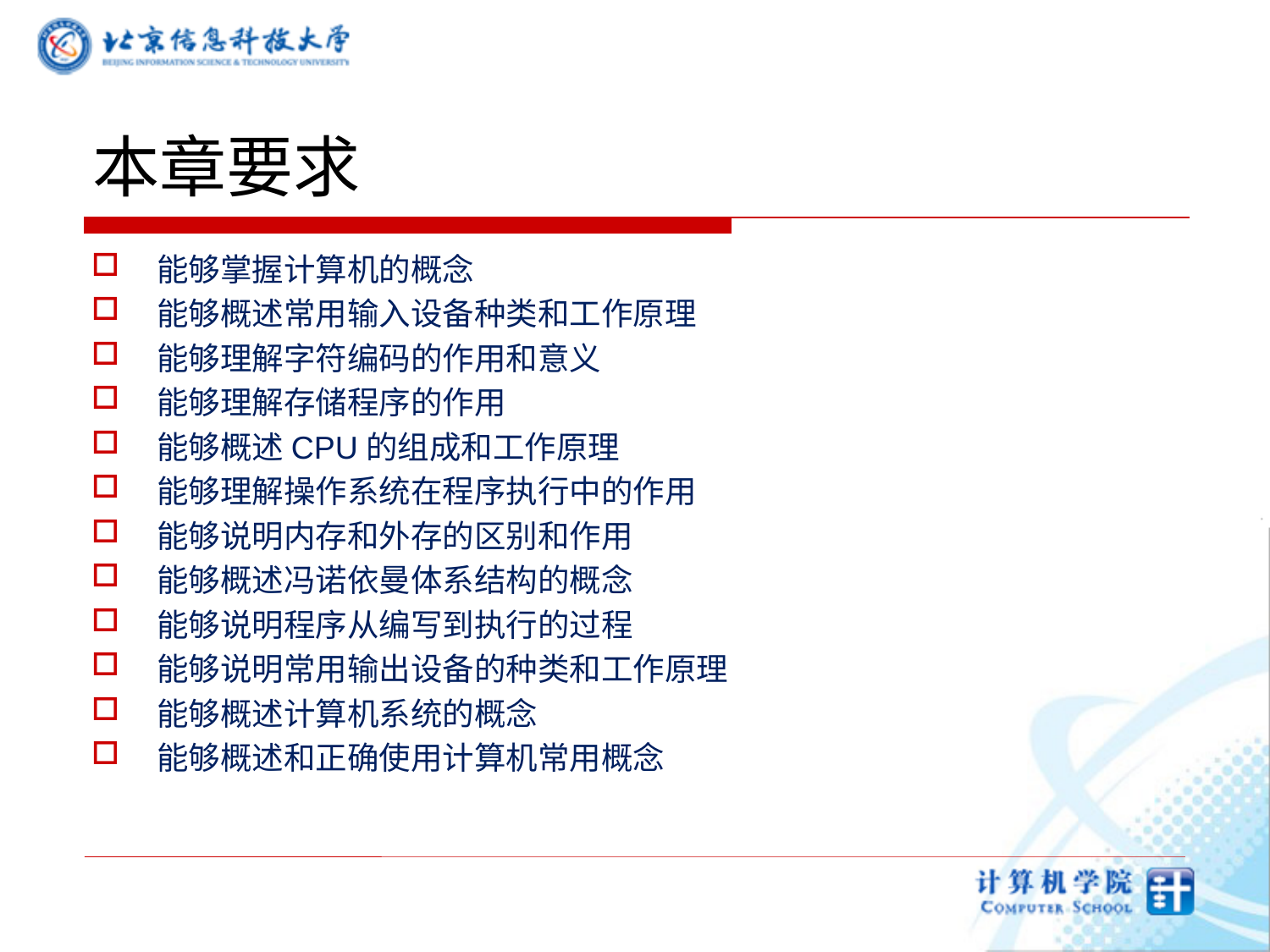

# 本章要求
能够掌握计算机的概念
能够概述常用输入设备种类和工作原理
能够理解字符编码的作用和意义
能够理解存储程序的作用
能够概述CPU的组成和工作原理
能够理解操作系统在程序执行中的作用
能够说明内存和外存的区别和作用
能够概述冯诺依曼体系结构的概念
能够说明程序从编写到执行的过程
能够说明常用输出设备的种类和工作原理
能够概述计算机系统的概念
能够概述和正确使用计算机常用概念